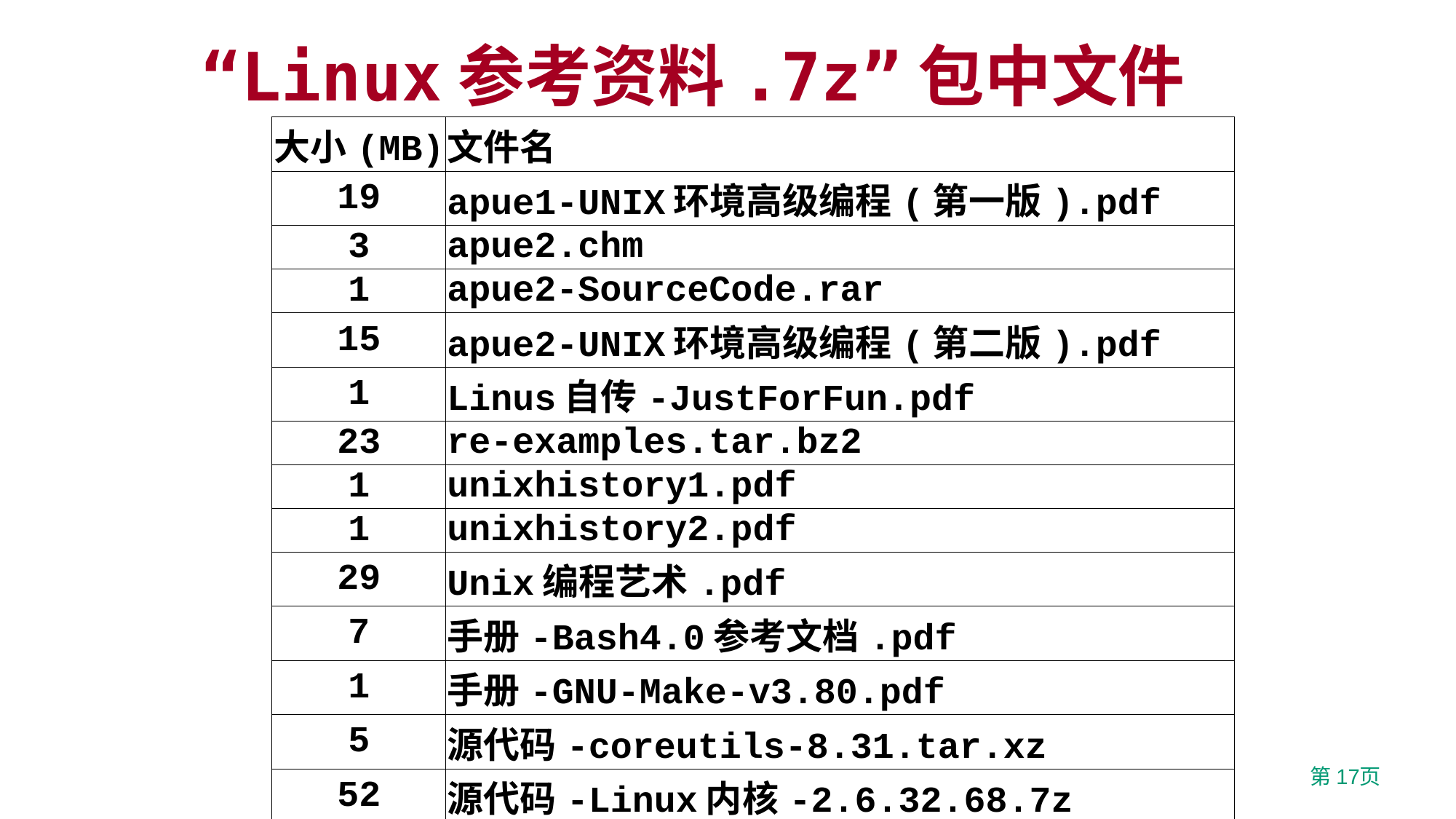

# “Linux参考资料.7z”包中文件
| 大小(MB) | 文件名 |
| --- | --- |
| 19 | apue1-UNIX环境高级编程(第一版).pdf |
| 3 | apue2.chm |
| 1 | apue2-SourceCode.rar |
| 15 | apue2-UNIX环境高级编程(第二版).pdf |
| 1 | Linus自传-JustForFun.pdf |
| 23 | re-examples.tar.bz2 |
| 1 | unixhistory1.pdf |
| 1 | unixhistory2.pdf |
| 29 | Unix编程艺术.pdf |
| 7 | 手册-Bash4.0参考文档.pdf |
| 1 | 手册-GNU-Make-v3.80.pdf |
| 5 | 源代码-coreutils-8.31.tar.xz |
| 52 | 源代码-Linux内核-2.6.32.68.7z |
| 7 | 源代码-莱昂氏UNIX源代码分析.7z |